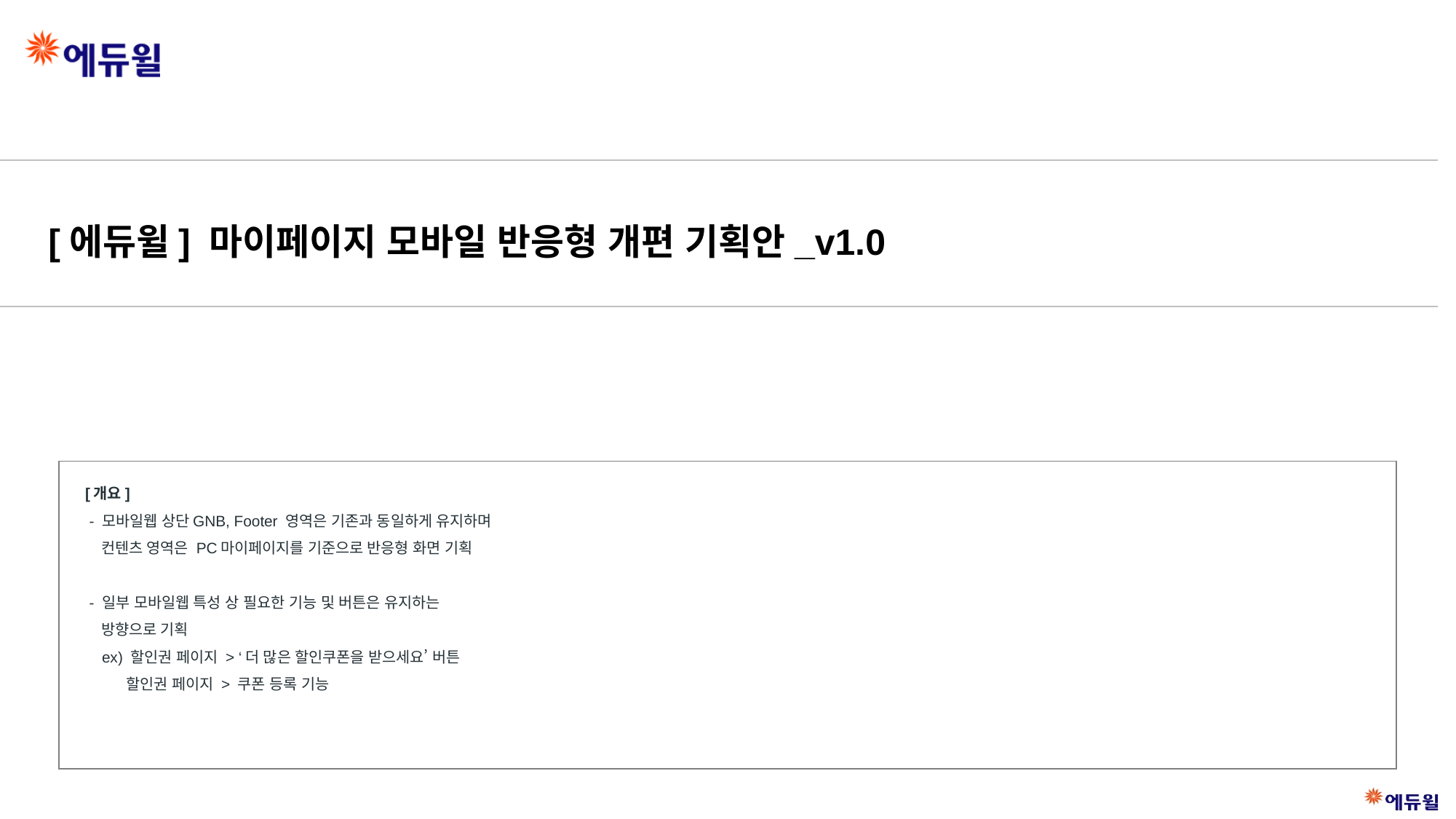

# [에듀윌] 마이페이지 모바일 반응형 개편 기획안_v1.0
[개요]
 - 모바일웹 상단GNB, Footer 영역은 기존과 동일하게 유지하며
   컨텐츠 영역은 PC마이페이지를 기준으로 반응형 화면 기획

 - 일부 모바일웹 특성 상 필요한 기능 및 버튼은 유지하는
   방향으로 기획
    ex) 할인권 페이지 > ‘더 많은 할인쿠폰을 받으세요’ 버튼
         할인권 페이지 > 쿠폰 등록 기능